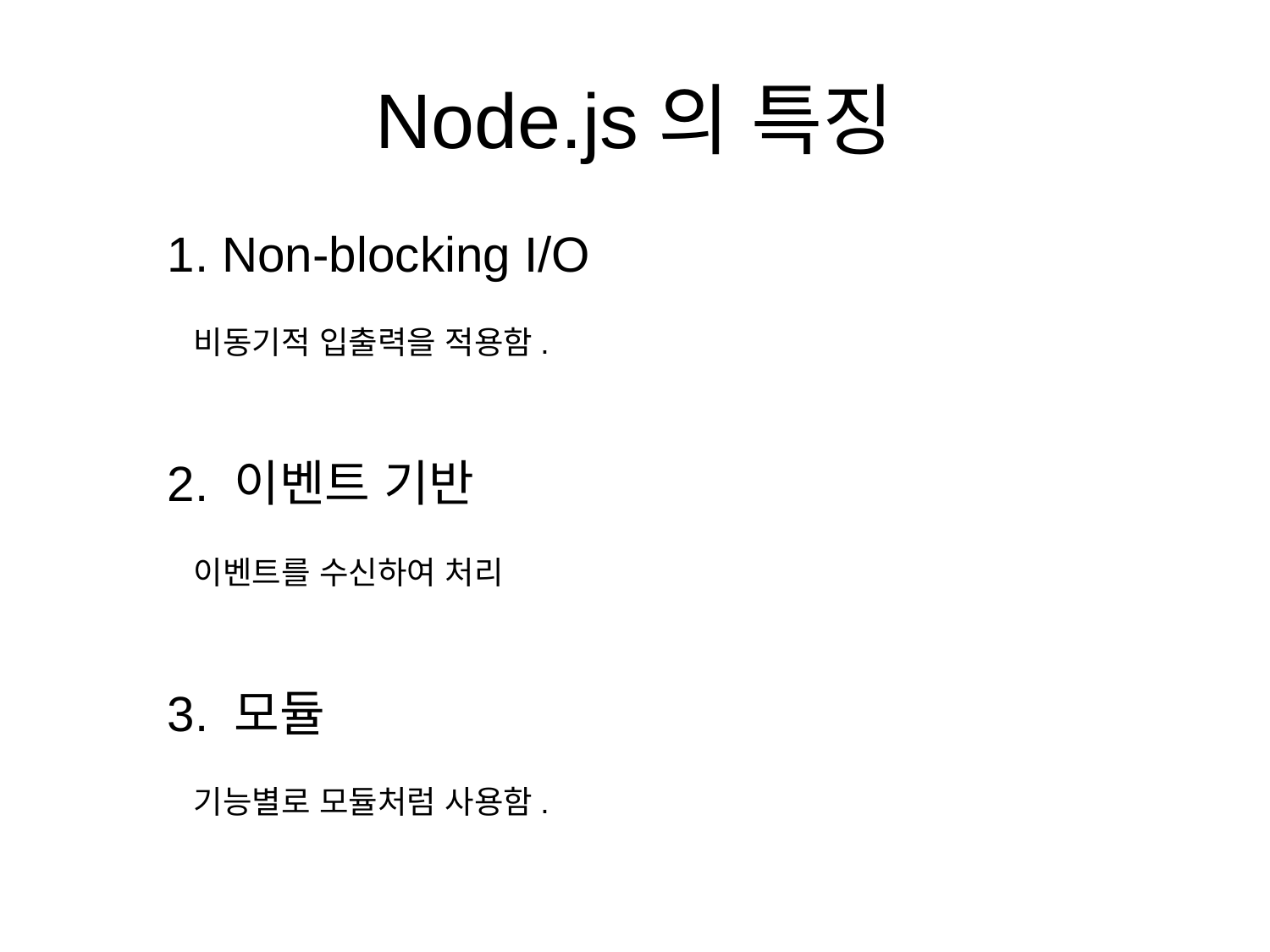

# Node.js의 특징
1. Non-blocking I/O
비동기적 입출력을 적용함.
2. 이벤트 기반
이벤트를 수신하여 처리
3. 모듈
기능별로 모듈처럼 사용함.